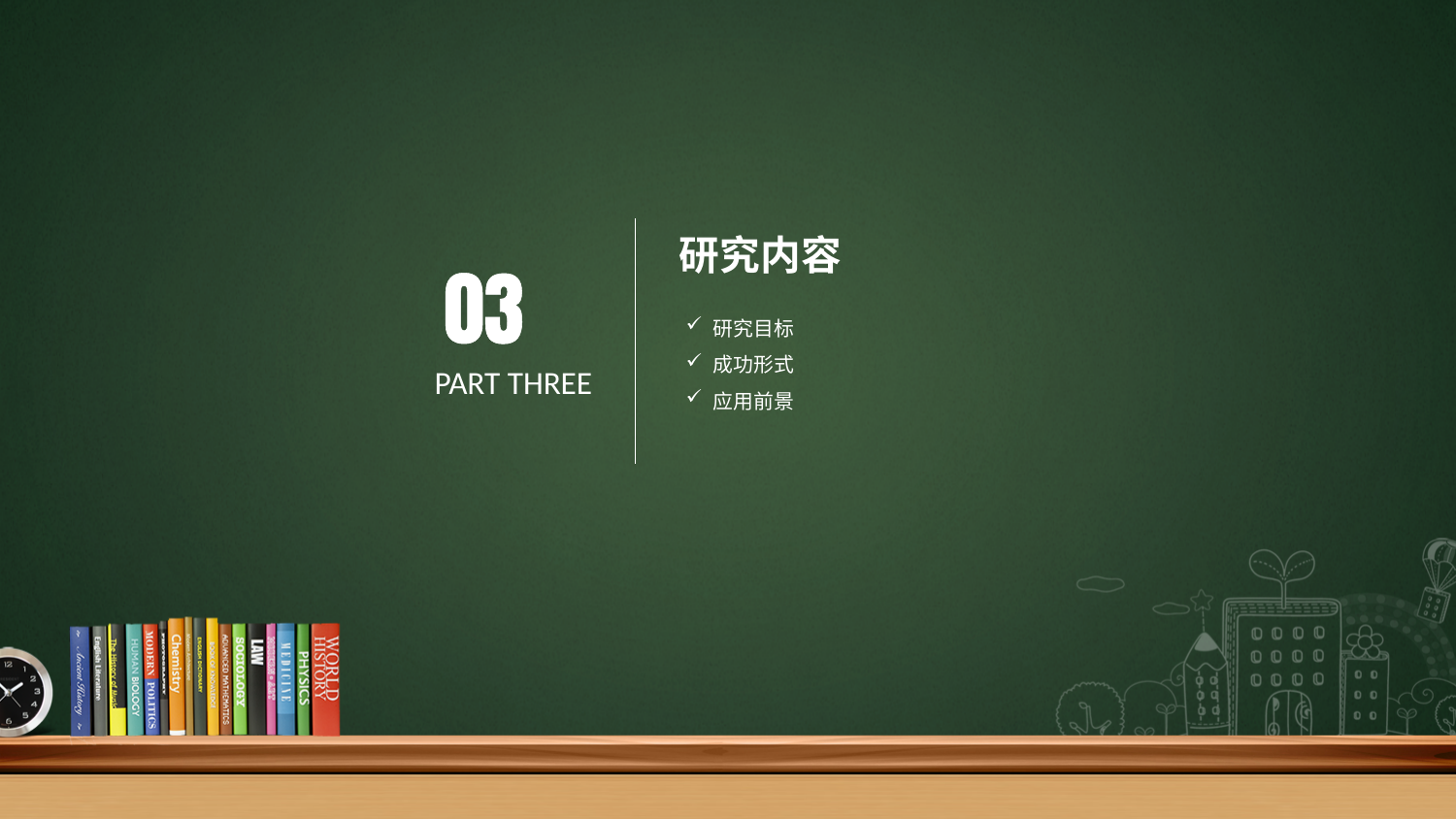

研究内容
03
研究目标
成功形式
应用前景
PART THREE